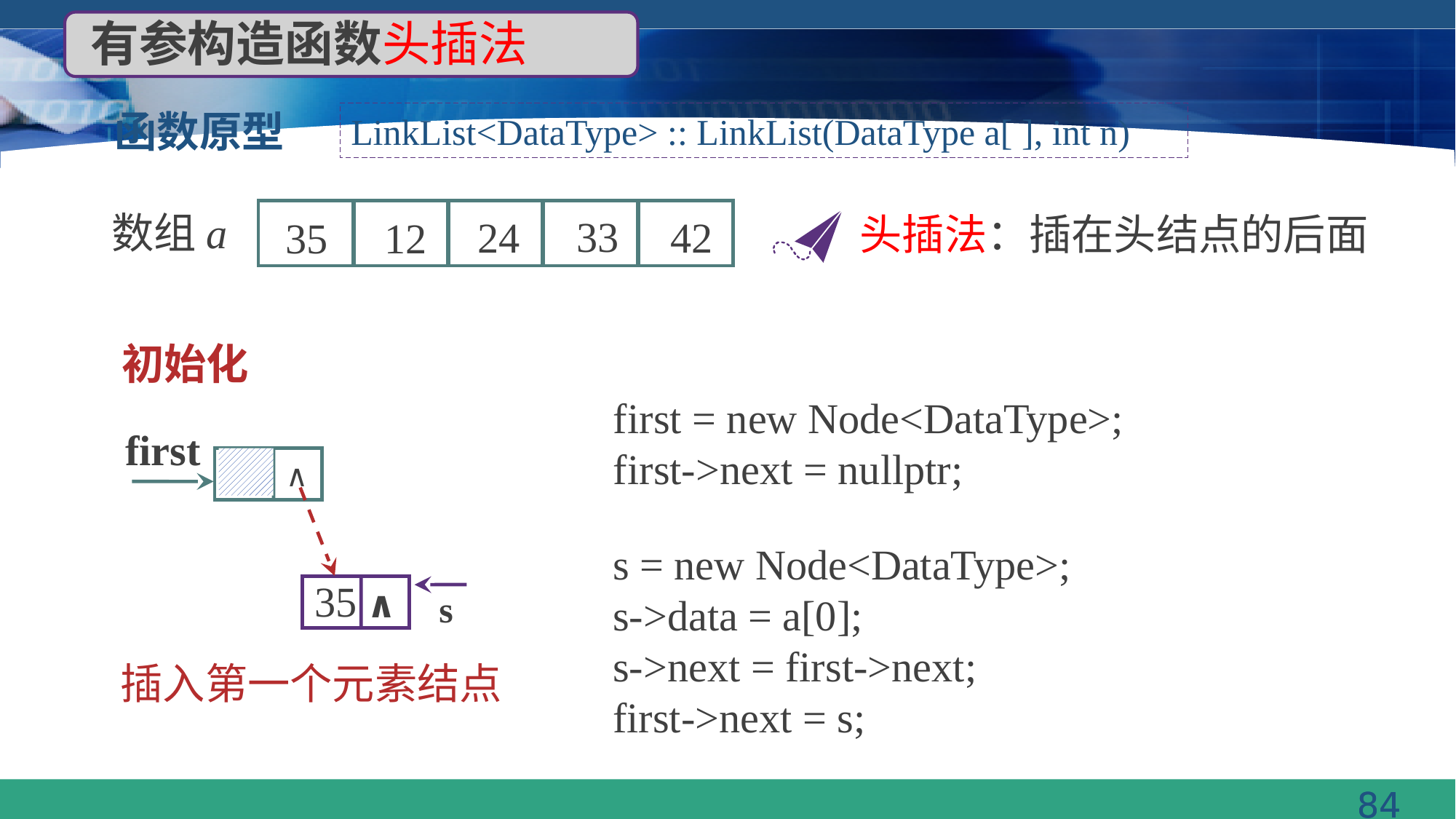

有参构造函数头插法

函数原型
LinkList<DataType> :: LinkList(DataType a[ ], int n)
数组a

 33
 24
 42
 35
 12
头插法：插在头结点的后面

初始化
first = new Node<DataType>;
first->next = nullptr;
first

∧

s = new Node<DataType>;
s->data = a[0];
s->next = first->next;
first->next = s;
∧
 35

s
插入第一个元素结点